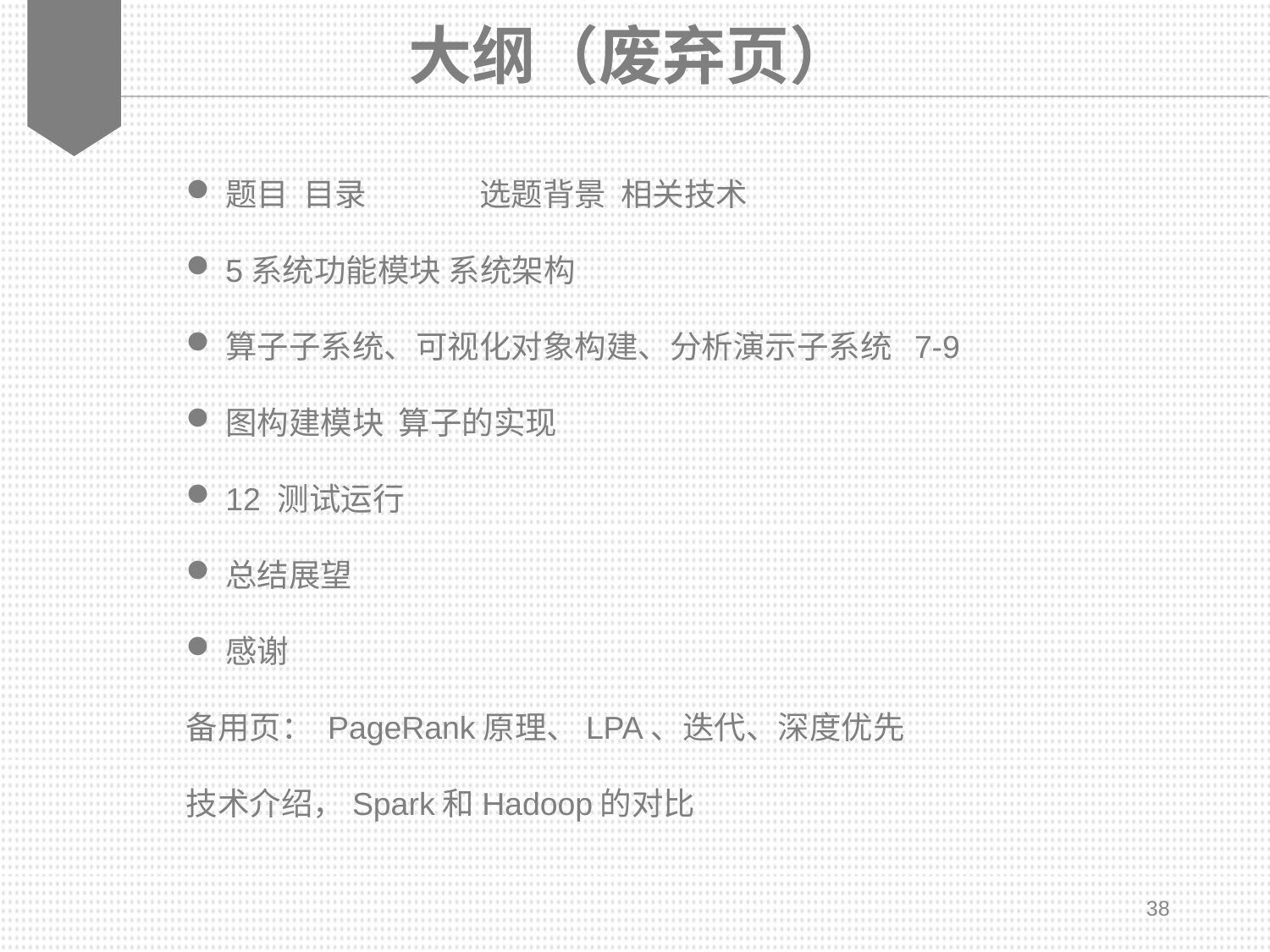

大纲（废弃页）

题目  目录 	选题背景  相关技术
5系统功能模块 系统架构
算子子系统、可视化对象构建、分析演示子系统  7-9
图构建模块  算子的实现
12 测试运行
总结展望
感谢
备用页： PageRank原理、LPA、迭代、深度优先
技术介绍，Spark和Hadoop的对比
38